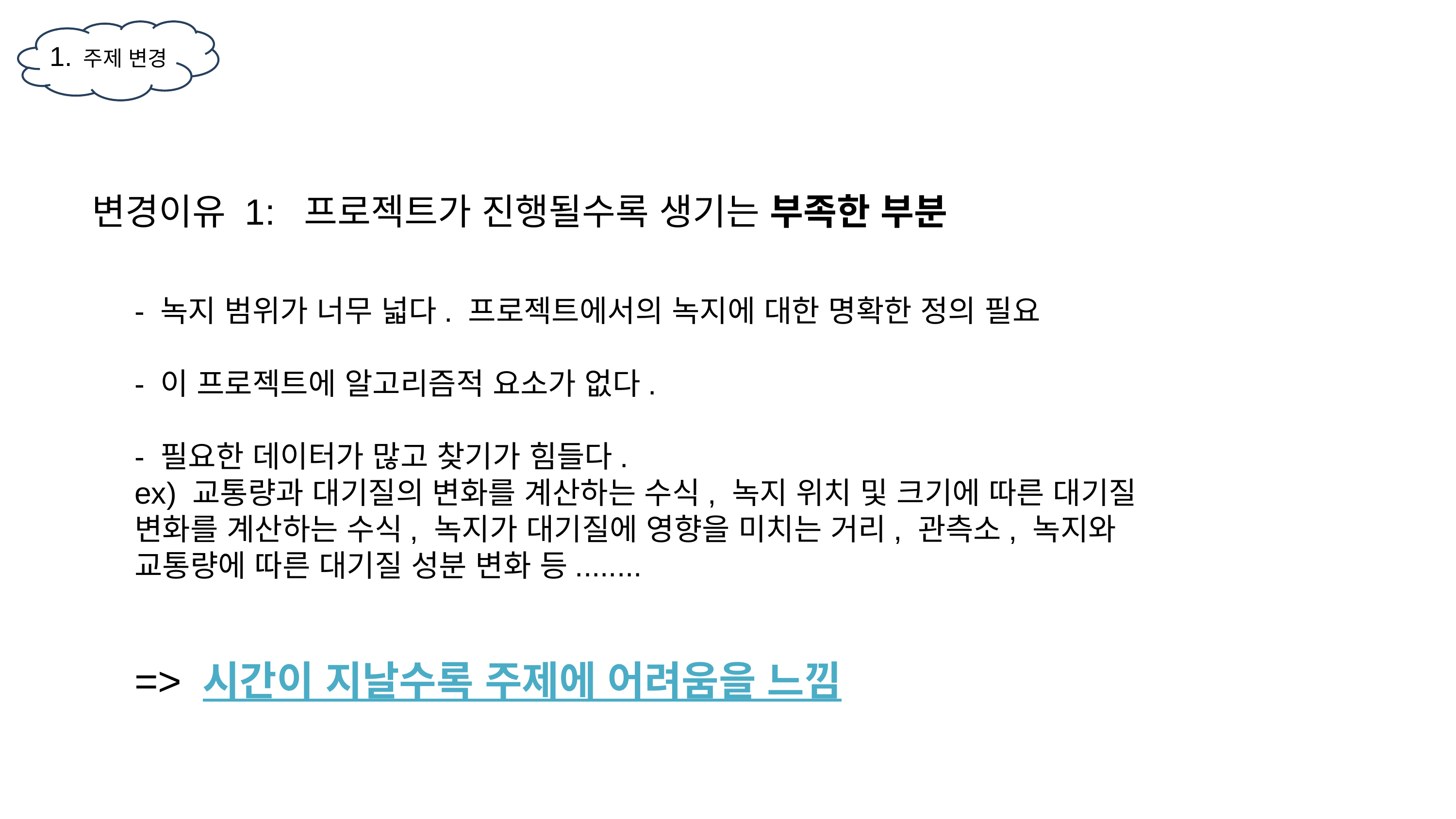

1. 주제 변경
변경이유 1:  프로젝트가 진행될수록 생기는 부족한 부분

- 녹지 범위가 너무 넓다. 프로젝트에서의 녹지에 대한 명확한 정의 필요

- 이 프로젝트에 알고리즘적 요소가 없다.

- 필요한 데이터가 많고 찾기가 힘들다.
ex) 교통량과 대기질의 변화를 계산하는 수식, 녹지 위치 및 크기에 따른 대기질 변화를 계산하는 수식, 녹지가 대기질에 영향을 미치는 거리, 관측소, 녹지와 교통량에 따른 대기질 성분 변화 등........

=> 시간이 지날수록 주제에 어려움을 느낌